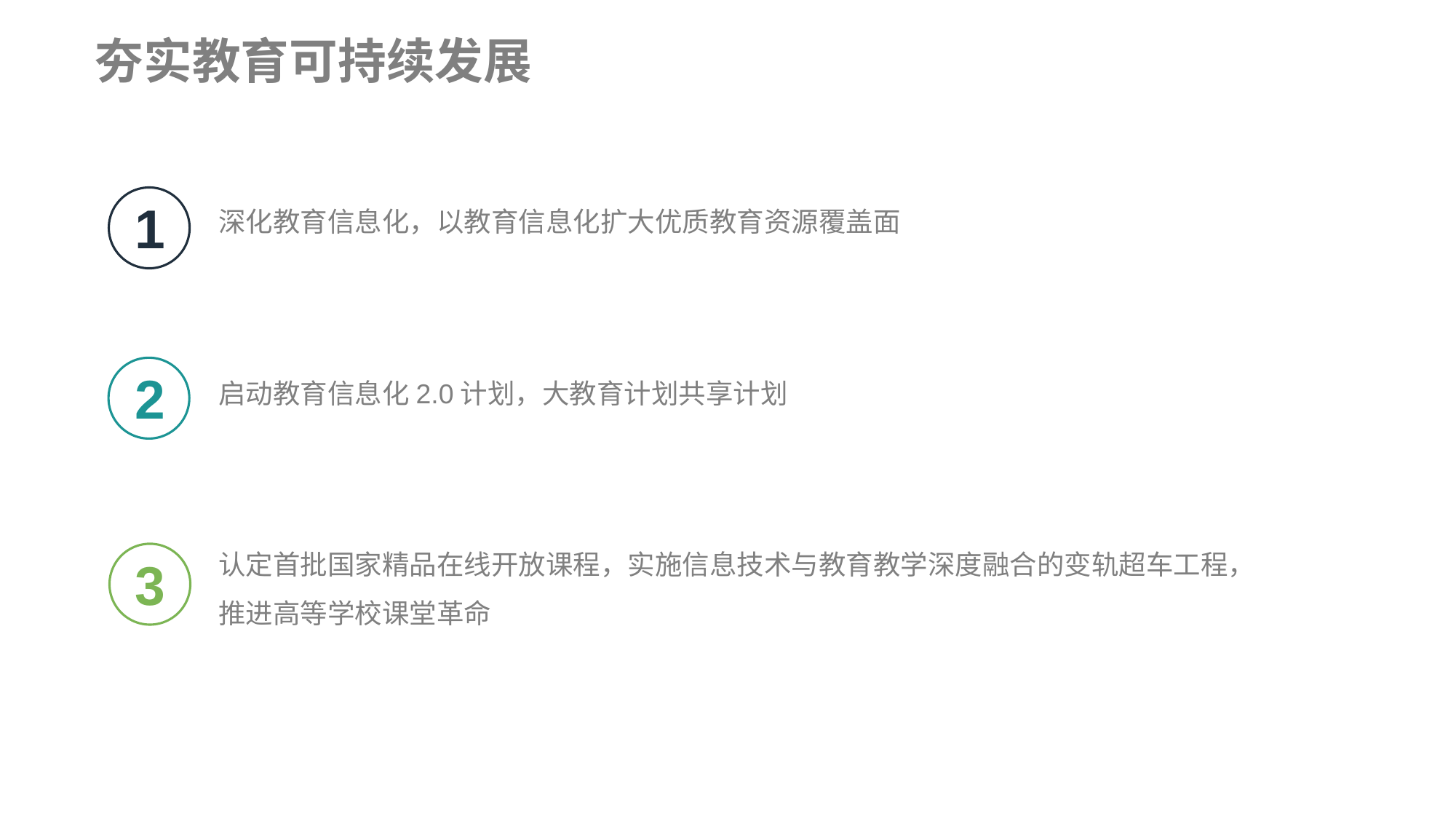

夯实教育可持续发展

1
深化教育信息化，以教育信息化扩大优质教育资源覆盖面
启动教育信息化2.0计划，大教育计划共享计划

2
认定首批国家精品在线开放课程，实施信息技术与教育教学深度融合的变轨超车工程，推进高等学校课堂革命

3